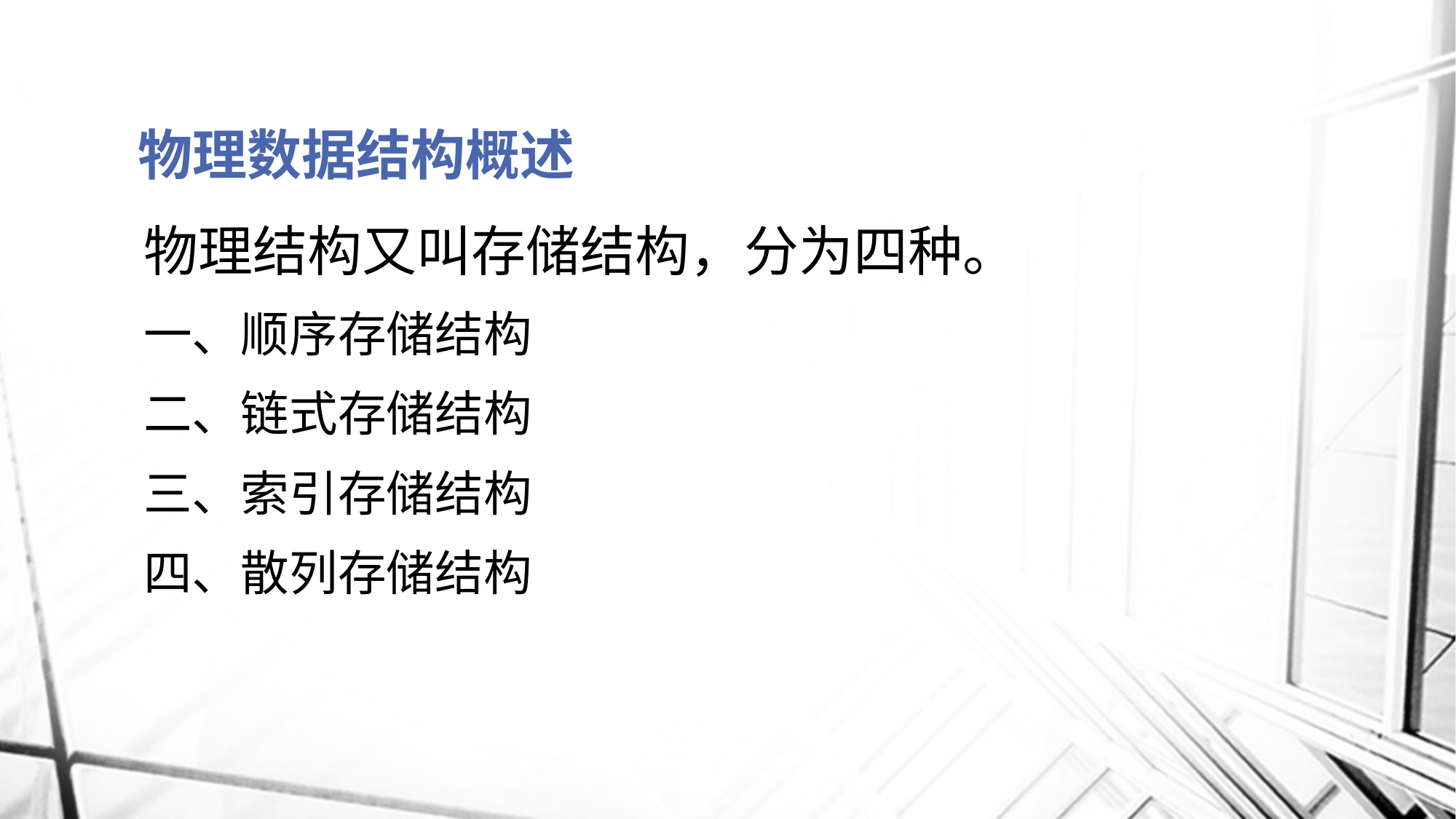

# 物理数据结构概述
物理结构又叫存储结构，分为四种。
一、顺序存储结构
二、链式存储结构
三、索引存储结构
四、散列存储结构